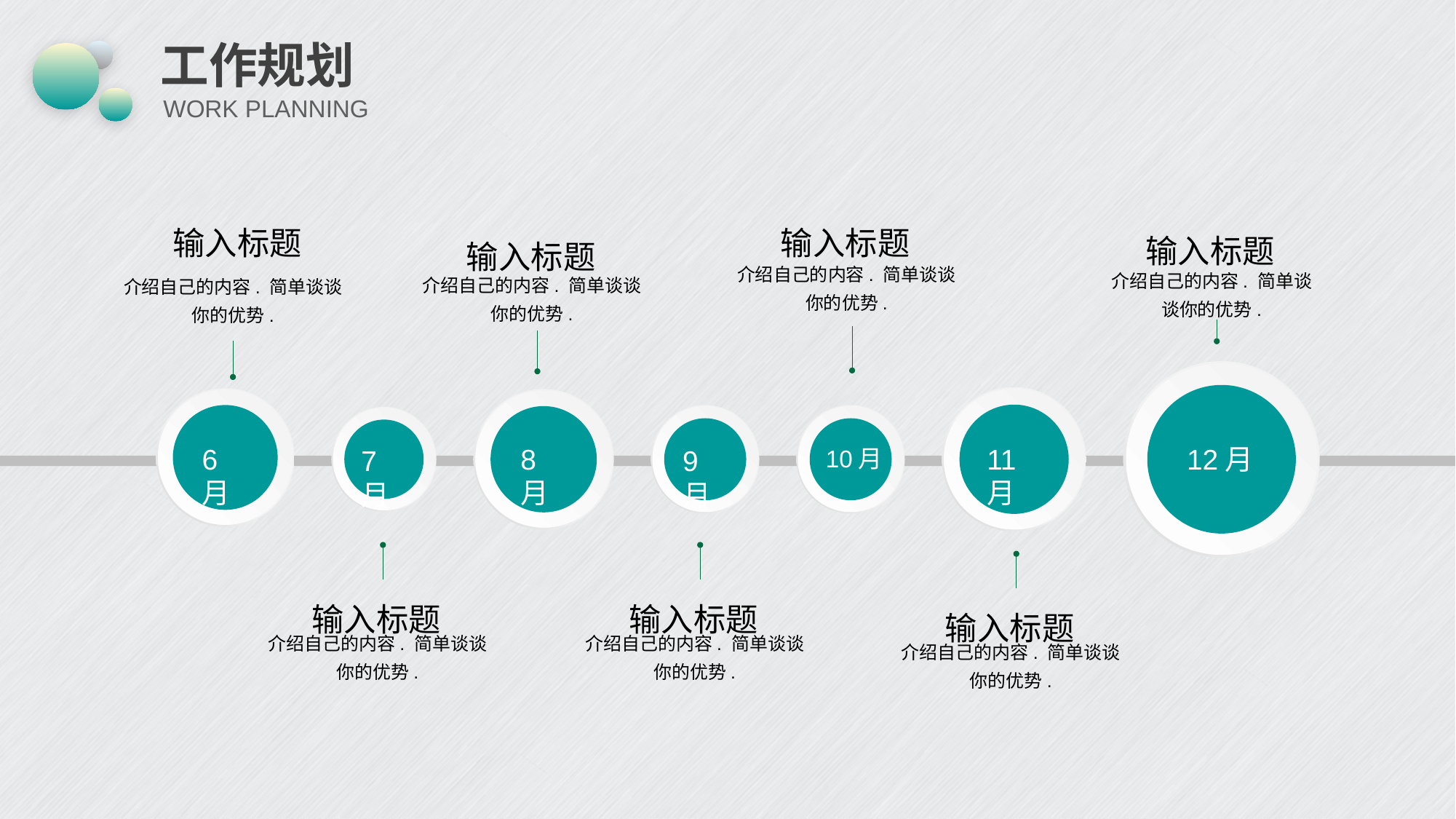

# 工作规划
WORK PLANNING
输入标题
介绍自己的内容. 简单谈谈你的优势.
输入标题
介绍自己的内容. 简单谈谈你的优势.
输入标题
介绍自己的内容. 简单谈谈你的优势.
输入标题
介绍自己的内容. 简单谈谈你的优势.

12月

11月

6月

8月

9月

10月

7月

输入标题
介绍自己的内容. 简单谈谈你的优势.
输入标题
介绍自己的内容. 简单谈谈你的优势.
输入标题
介绍自己的内容. 简单谈谈你的优势.